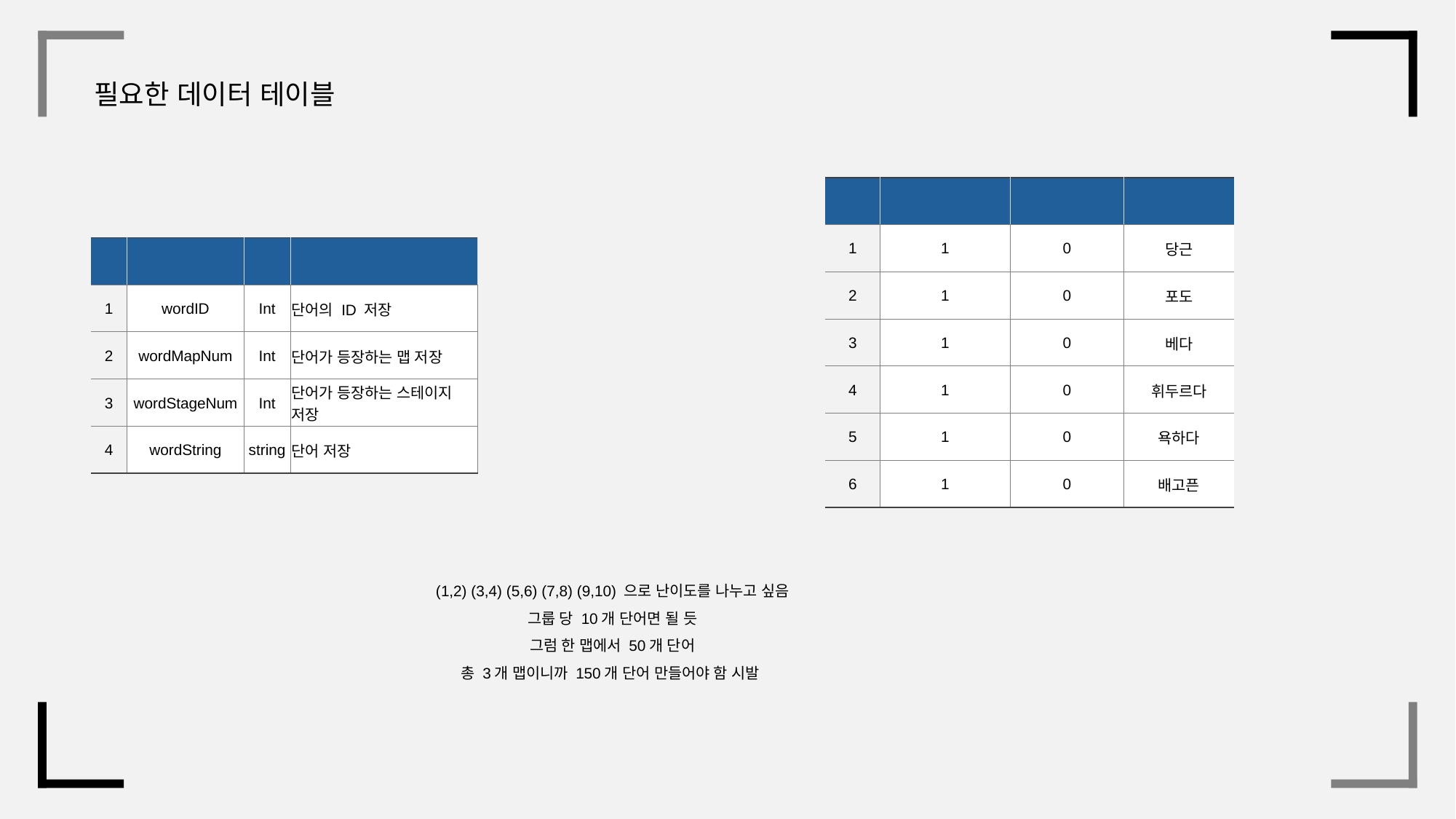

필요한 데이터 테이블
| wordID | wordMapNum | wordStageNum | wordString |
| --- | --- | --- | --- |
| 1 | 1 | 0 | 당근 |
| 2 | 1 | 0 | 포도 |
| 3 | 1 | 0 | 베다 |
| 4 | 1 | 0 | 휘두르다 |
| 5 | 1 | 0 | 욕하다 |
| 6 | 1 | 0 | 배고픈 |
| No | columnName | Type | Info |
| --- | --- | --- | --- |
| 1 | wordID | Int | 단어의 ID 저장 |
| 2 | wordMapNum | Int | 단어가 등장하는 맵 저장 |
| 3 | wordStageNum | Int | 단어가 등장하는 스테이지 저장 |
| 4 | wordString | string | 단어 저장 |
(1,2) (3,4) (5,6) (7,8) (9,10) 으로 난이도를 나누고 싶음
그룹 당 10개 단어면 될 듯
그럼 한 맵에서 50개 단어
총 3개 맵이니까 150개 단어 만들어야 함 시발